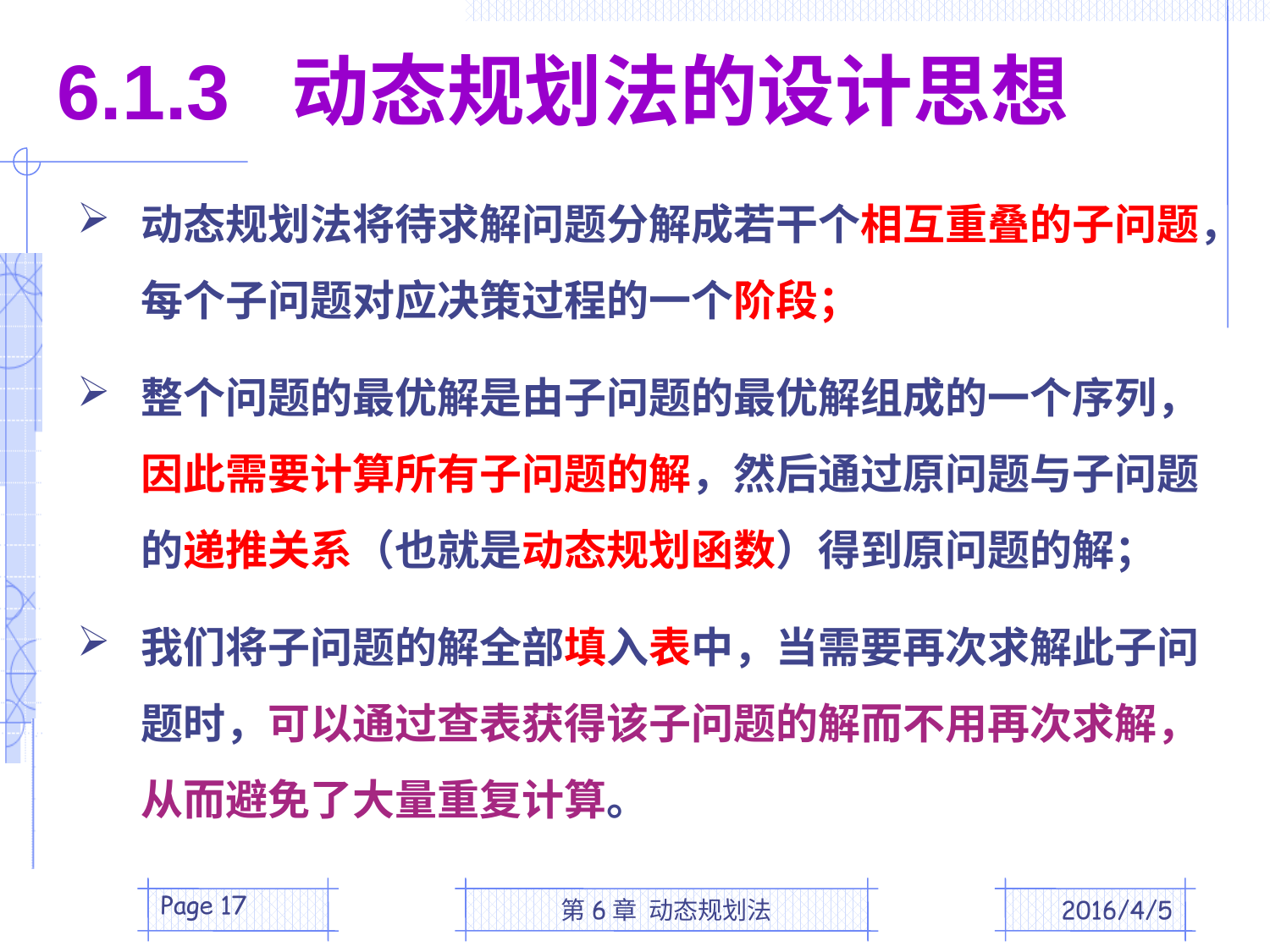

6.1.3  动态规划法的设计思想
动态规划法将待求解问题分解成若干个相互重叠的子问题，每个子问题对应决策过程的一个阶段；
整个问题的最优解是由子问题的最优解组成的一个序列，因此需要计算所有子问题的解，然后通过原问题与子问题的递推关系（也就是动态规划函数）得到原问题的解；
我们将子问题的解全部填入表中，当需要再次求解此子问题时，可以通过查表获得该子问题的解而不用再次求解，从而避免了大量重复计算。
Page 17
第6章  动态规划法
2016/4/5